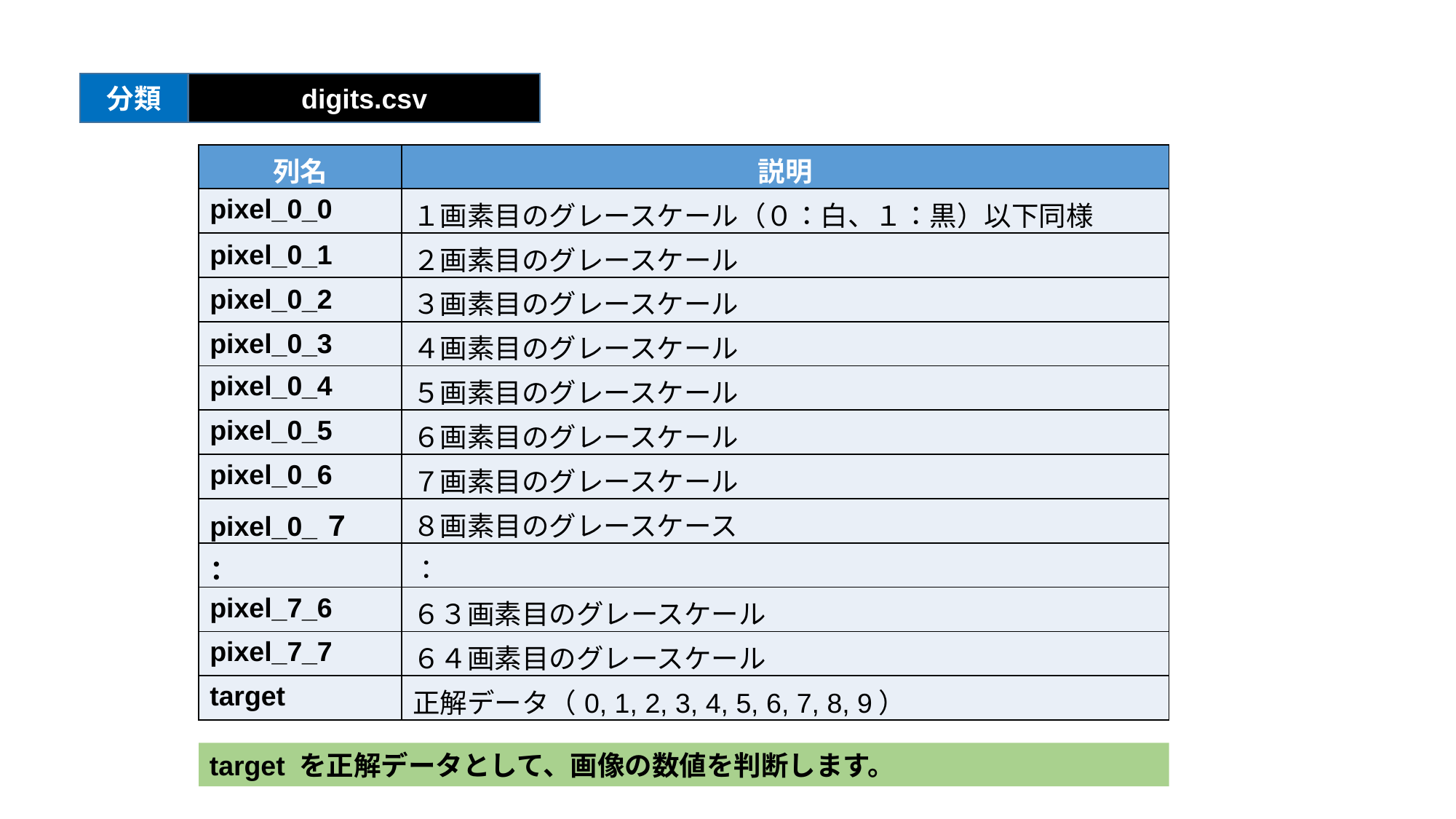

分類
digits.csv
| 列名 | 説明 |
| --- | --- |
| pixel\_0\_0 | １画素目のグレースケール（０：白、１：黒）以下同様 |
| pixel\_0\_1 | ２画素目のグレースケール |
| pixel\_0\_2 | ３画素目のグレースケール |
| pixel\_0\_3 | ４画素目のグレースケール |
| pixel\_0\_4 | ５画素目のグレースケール |
| pixel\_0\_5 | ６画素目のグレースケール |
| pixel\_0\_6 | ７画素目のグレースケール |
| pixel\_0\_７ | ８画素目のグレースケース |
| ： | ： |
| pixel\_7\_6 | ６３画素目のグレースケール |
| pixel\_7\_7 | ６４画素目のグレースケール |
| target | 正解データ（0, 1, 2, 3, 4, 5, 6, 7, 8, 9） |
target を正解データとして、画像の数値を判断します。